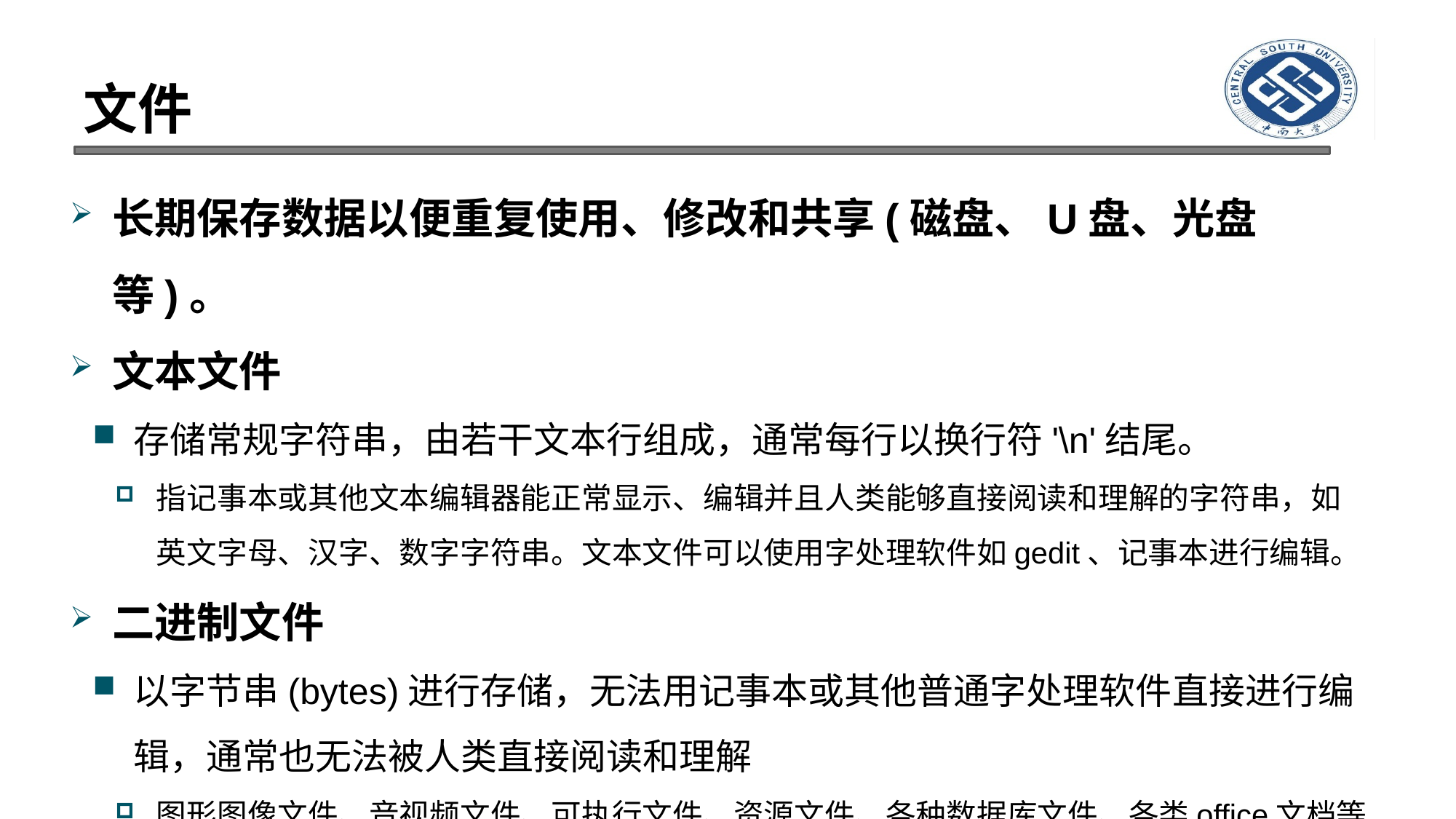

# 文件
长期保存数据以便重复使用、修改和共享(磁盘、U盘、光盘等)。
文本文件
存储常规字符串，由若干文本行组成，通常每行以换行符'\n'结尾。
指记事本或其他文本编辑器能正常显示、编辑并且人类能够直接阅读和理解的字符串，如英文字母、汉字、数字字符串。文本文件可以使用字处理软件如gedit、记事本进行编辑。
二进制文件
以字节串(bytes)进行存储，无法用记事本或其他普通字处理软件直接进行编辑，通常也无法被人类直接阅读和理解
图形图像文件、音视频文件、可执行文件、资源文件、各种数据库文件、各类office文档等
68